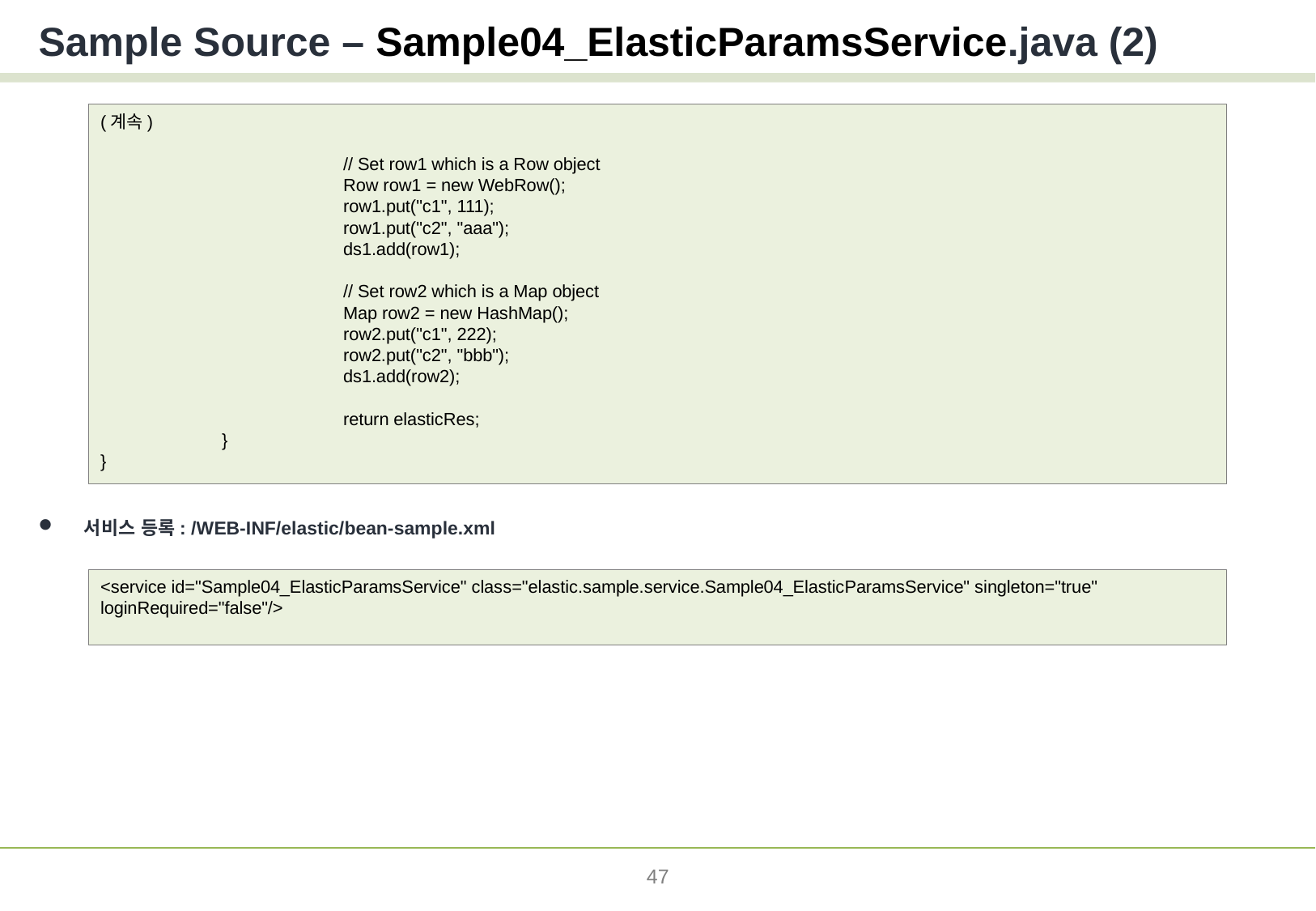

# Sample Source – Sample04_ElasticParamsService.java (2)

서비스 등록: /WEB-INF/elastic/bean-sample.xml

(계속)

		// Set row1 which is a Row object
		Row row1 = new WebRow();
		row1.put("c1", 111);
		row1.put("c2", "aaa");
		ds1.add(row1);

		// Set row2 which is a Map object
		Map row2 = new HashMap();
		row2.put("c1", 222);
		row2.put("c2", "bbb");
		ds1.add(row2);

		return elasticRes;
	}
}
<service id="Sample04_ElasticParamsService" class="elastic.sample.service.Sample04_ElasticParamsService" singleton="true" loginRequired="false"/>
47